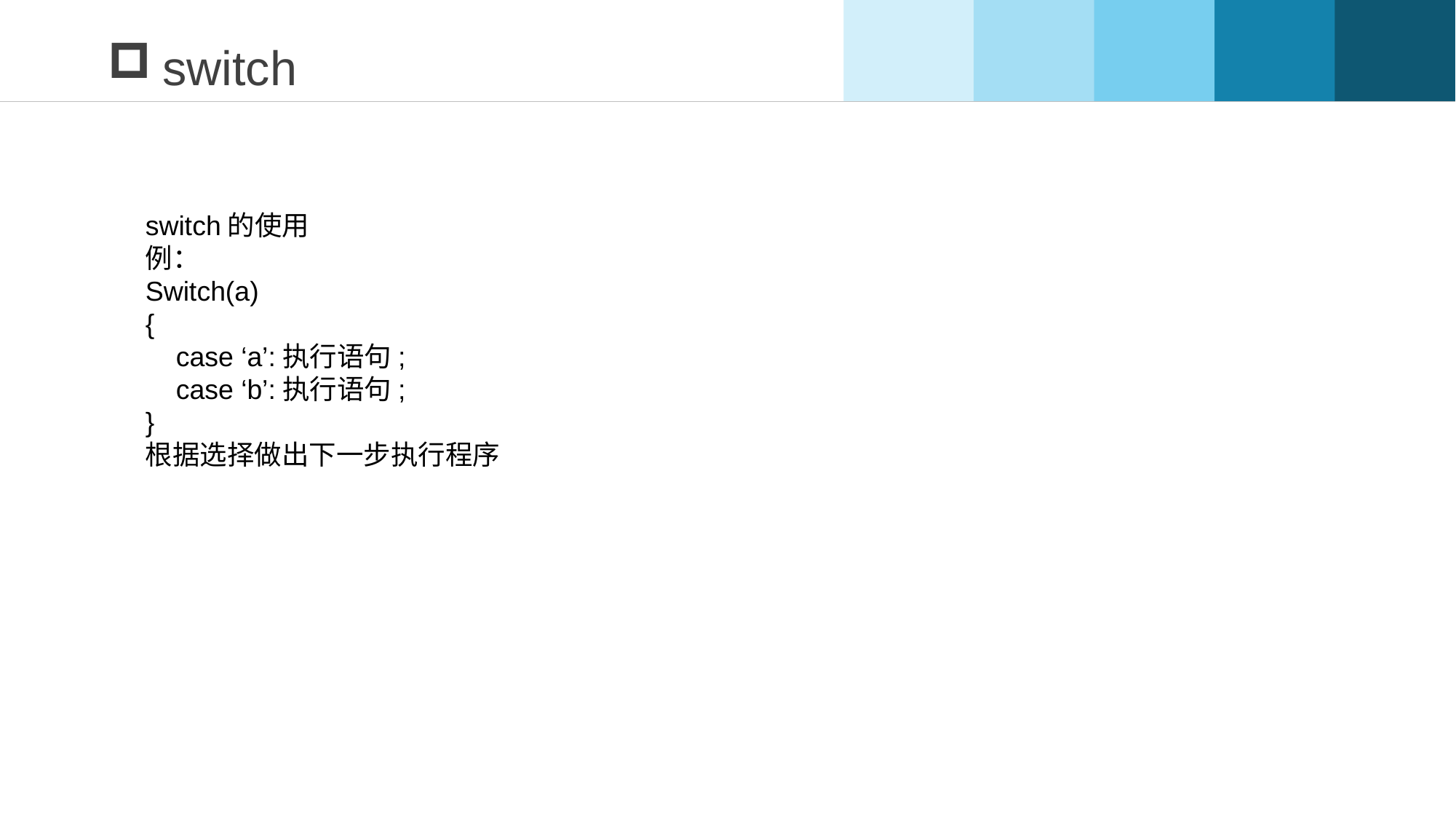

switch
switch的使用
例：
Switch(a)
{
    case ‘a’:执行语句;
    case ‘b’:执行语句;
}
根据选择做出下一步执行程序